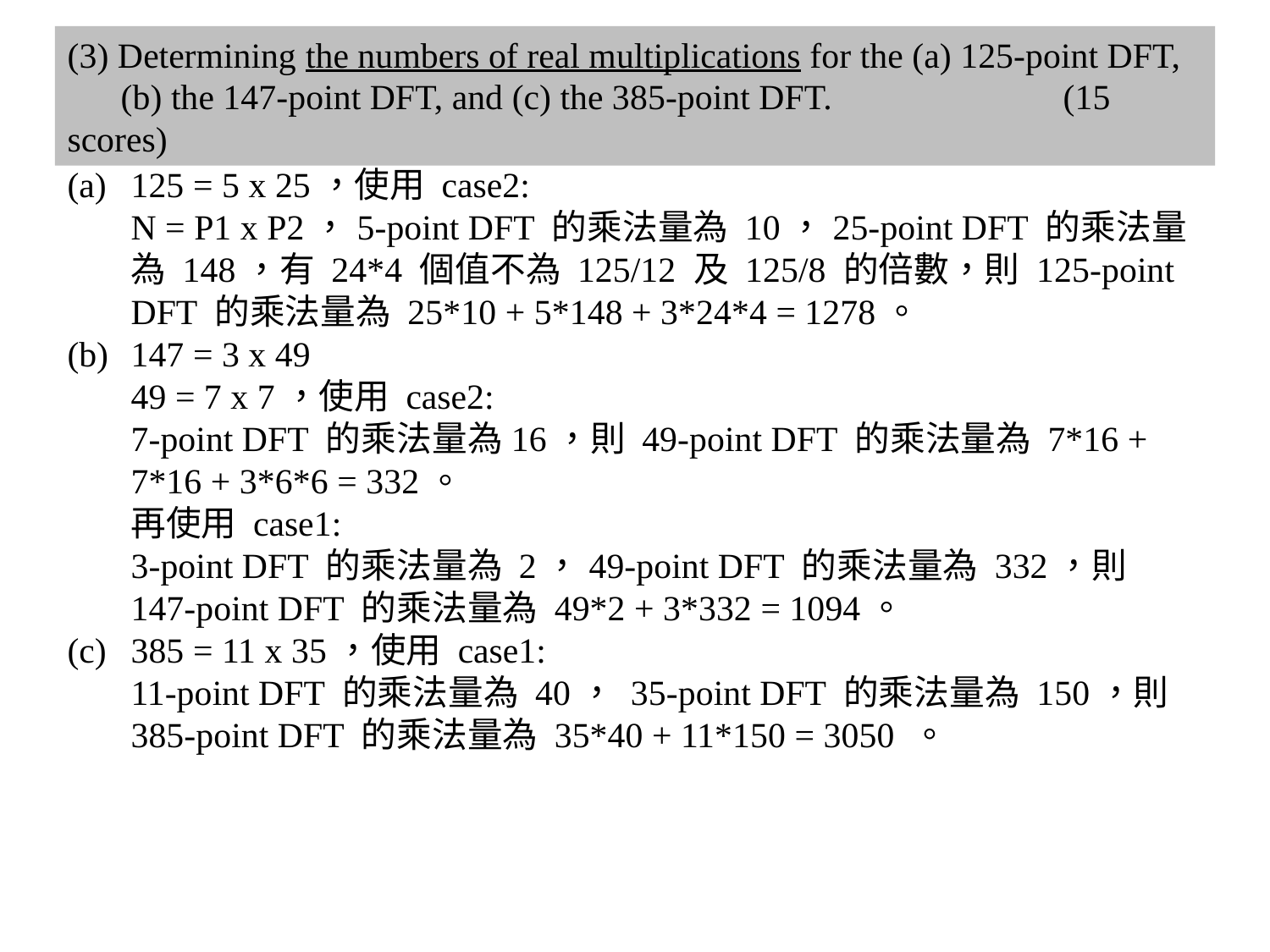

(3) Determining the numbers of real multiplications for the (a) 125-point DFT,
      (b) the 147-point DFT, and (c) the 385-point DFT.                          (15 scores)
125 = 5 x 25，使用 case2:
N = P1 x P2，5-point DFT 的乘法量為 10，25-point DFT 的乘法量為 148，有 24*4 個值不為 125/12 及 125/8 的倍數，則 125-point DFT 的乘法量為 25*10 + 5*148 + 3*24*4 = 1278。
147 = 3 x 49
49 = 7 x 7，使用 case2:
7-point DFT 的乘法量為16，則 49-point DFT 的乘法量為 7*16 + 7*16 + 3*6*6 = 332。
再使用 case1:
3-point DFT 的乘法量為 2，49-point DFT 的乘法量為 332，則 147-point DFT 的乘法量為 49*2 + 3*332 = 1094。
385 = 11 x 35，使用 case1:
11-point DFT 的乘法量為 40， 35-point DFT 的乘法量為 150，則 385-point DFT 的乘法量為 35*40 + 11*150 = 3050 。